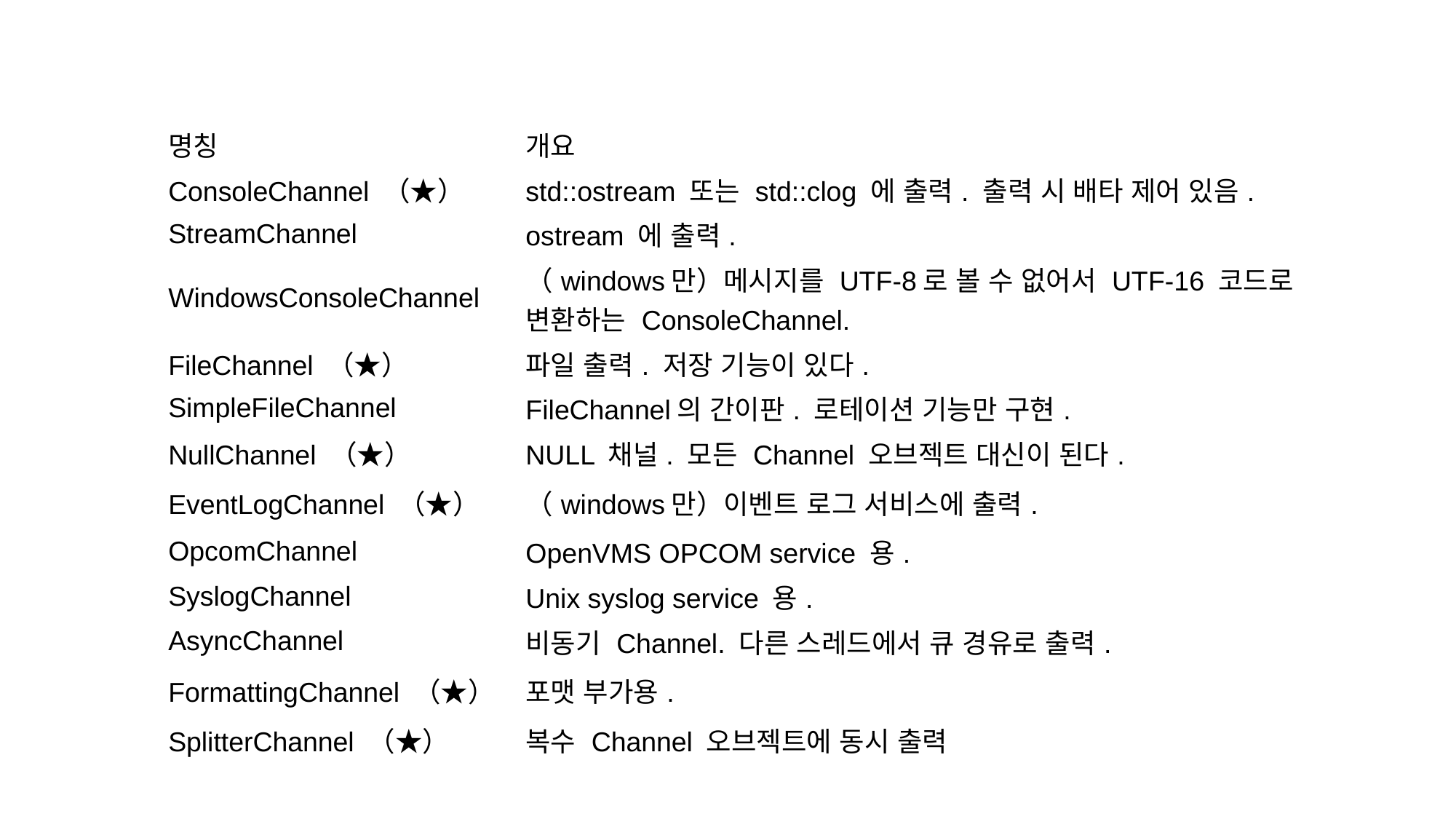

| 명칭 | 개요 |
| --- | --- |
| ConsoleChannel （★） | std::ostream 또는 std::clog 에 출력. 출력 시 배타 제어 있음. |
| StreamChannel | ostream 에 출력. |
| WindowsConsoleChannel | （windows만）메시지를 UTF-8로 볼 수 없어서 UTF-16 코드로 변환하는 ConsoleChannel. |
| FileChannel （★） | 파일 출력. 저장 기능이 있다. |
| SimpleFileChannel | FileChannel의 간이판. 로테이션 기능만 구현. |
| NullChannel （★） | NULL 채널. 모든 Channel 오브젝트 대신이 된다. |
| EventLogChannel （★） | （windows만）이벤트 로그 서비스에 출력. |
| OpcomChannel | OpenVMS OPCOM service 용. |
| SyslogChannel | Unix syslog service 용. |
| AsyncChannel | 비동기 Channel. 다른 스레드에서 큐 경유로 출력. |
| FormattingChannel （★） | 포맷 부가용. |
| SplitterChannel （★） | 복수 Channel 오브젝트에 동시 출력 |